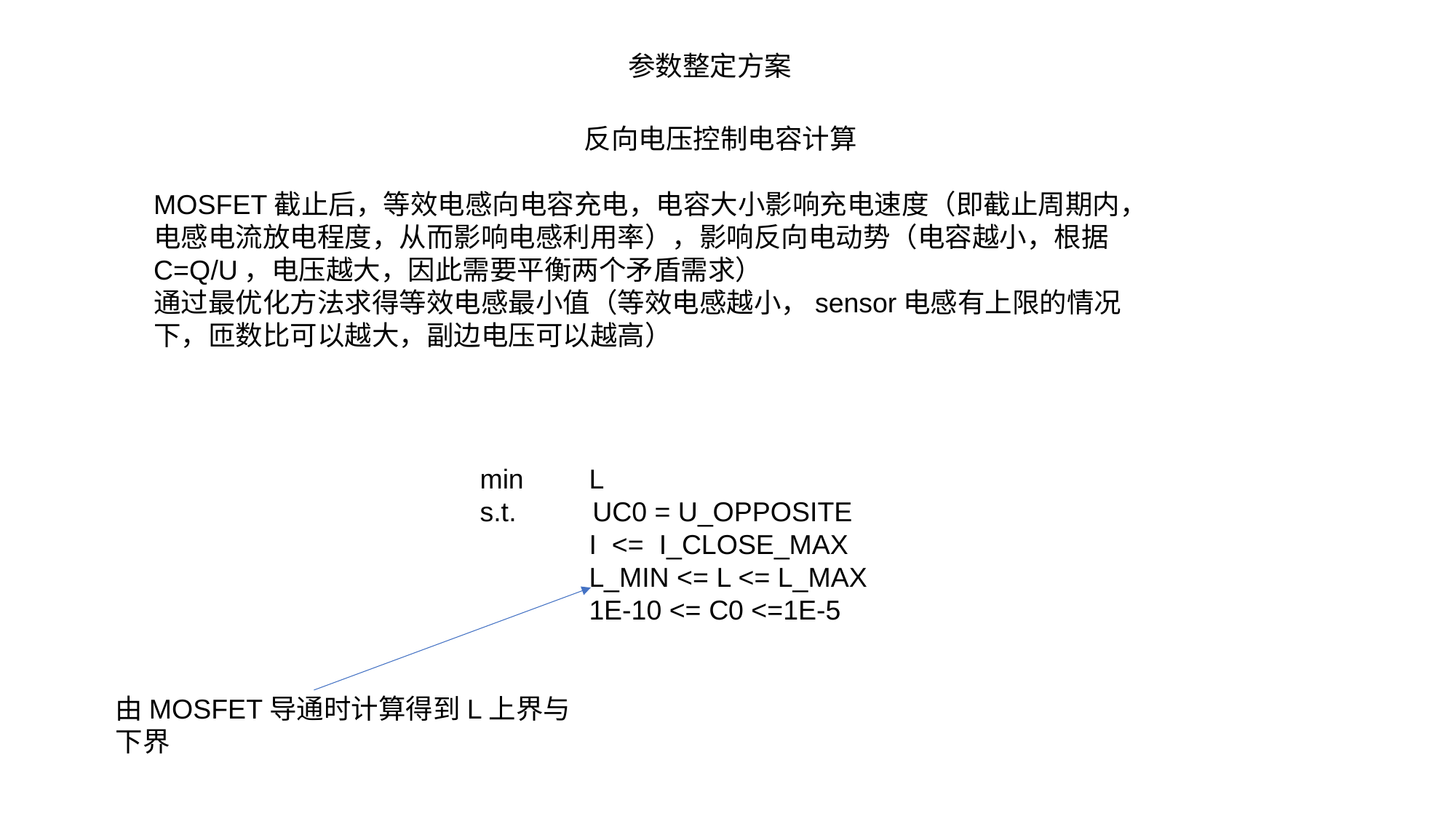

参数整定方案
反向电压控制电容计算
MOSFET截止后，等效电感向电容充电，电容大小影响充电速度（即截止周期内，电感电流放电程度，从而影响电感利用率），影响反向电动势（电容越小，根据C=Q/U，电压越大，因此需要平衡两个矛盾需求）
通过最优化方法求得等效电感最小值（等效电感越小，sensor电感有上限的情况下，匝数比可以越大，副边电压可以越高）
min 	L
s.t.          UC0 = U_OPPOSITE
	I  <=  I_CLOSE_MAX
	L_MIN <= L <= L_MAX
	1E-10 <= C0 <=1E-5
由MOSFET导通时计算得到L上界与下界